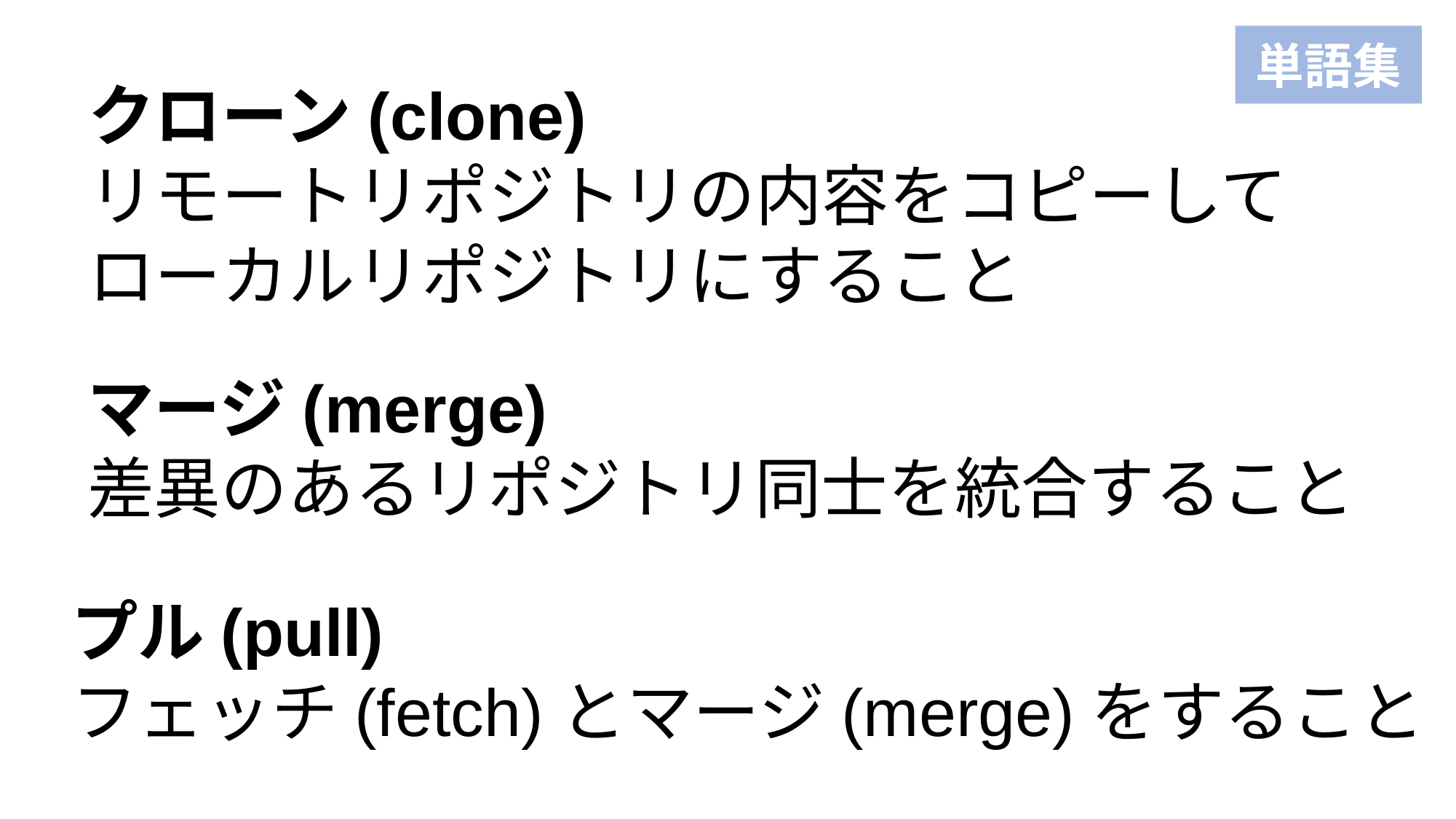

単語集
クローン(clone)
リモートリポジトリの内容をコピーして
ローカルリポジトリにすること
マージ(merge)
差異のあるリポジトリ同士を統合すること
プル(pull)
フェッチ(fetch)とマージ(merge)をすること